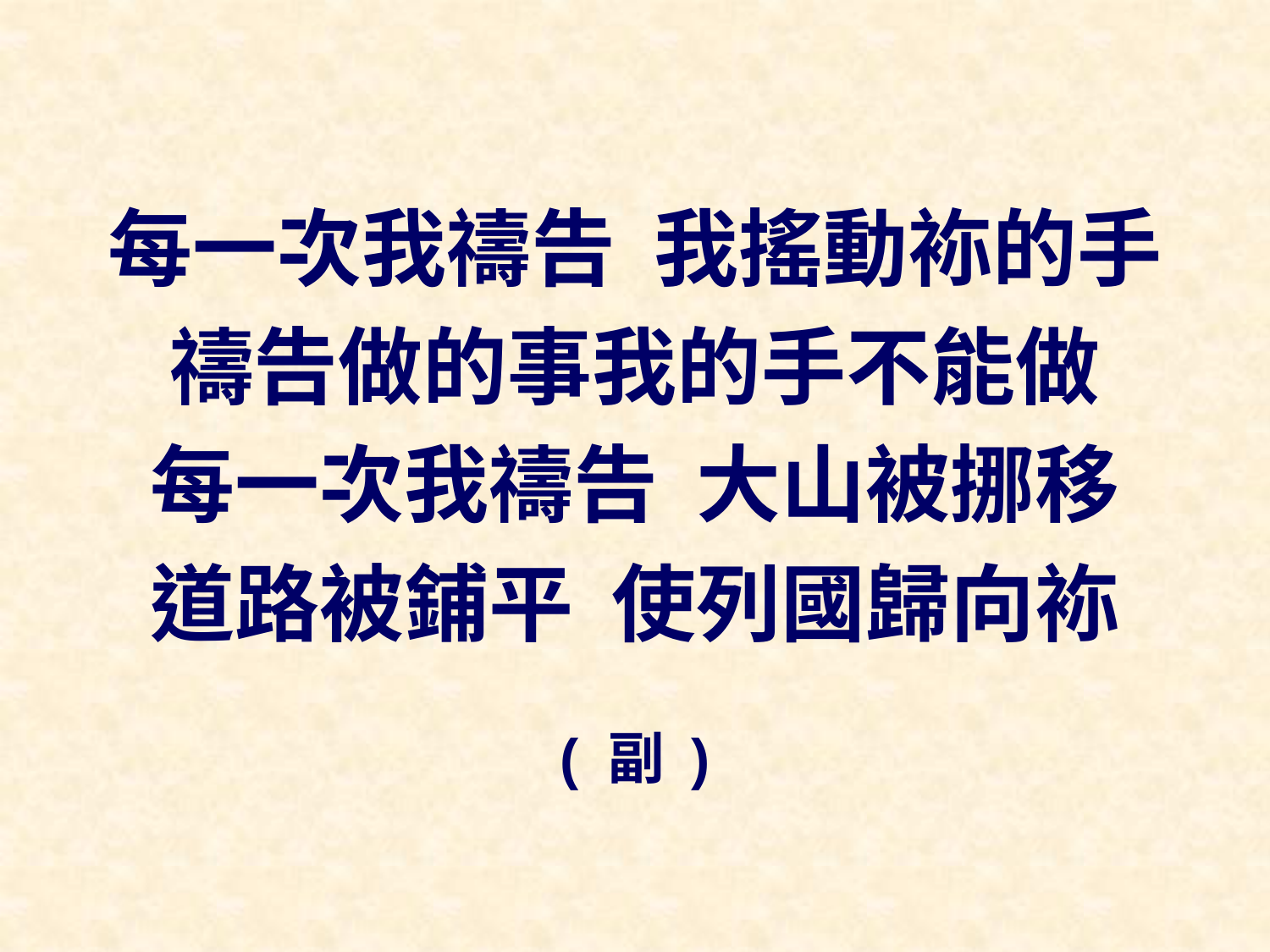

每一次我禱告  我搖動袮的手
禱告做的事我的手不能做
每一次我禱告  大山被挪移
道路被鋪平  使列國歸向袮

( 副 )